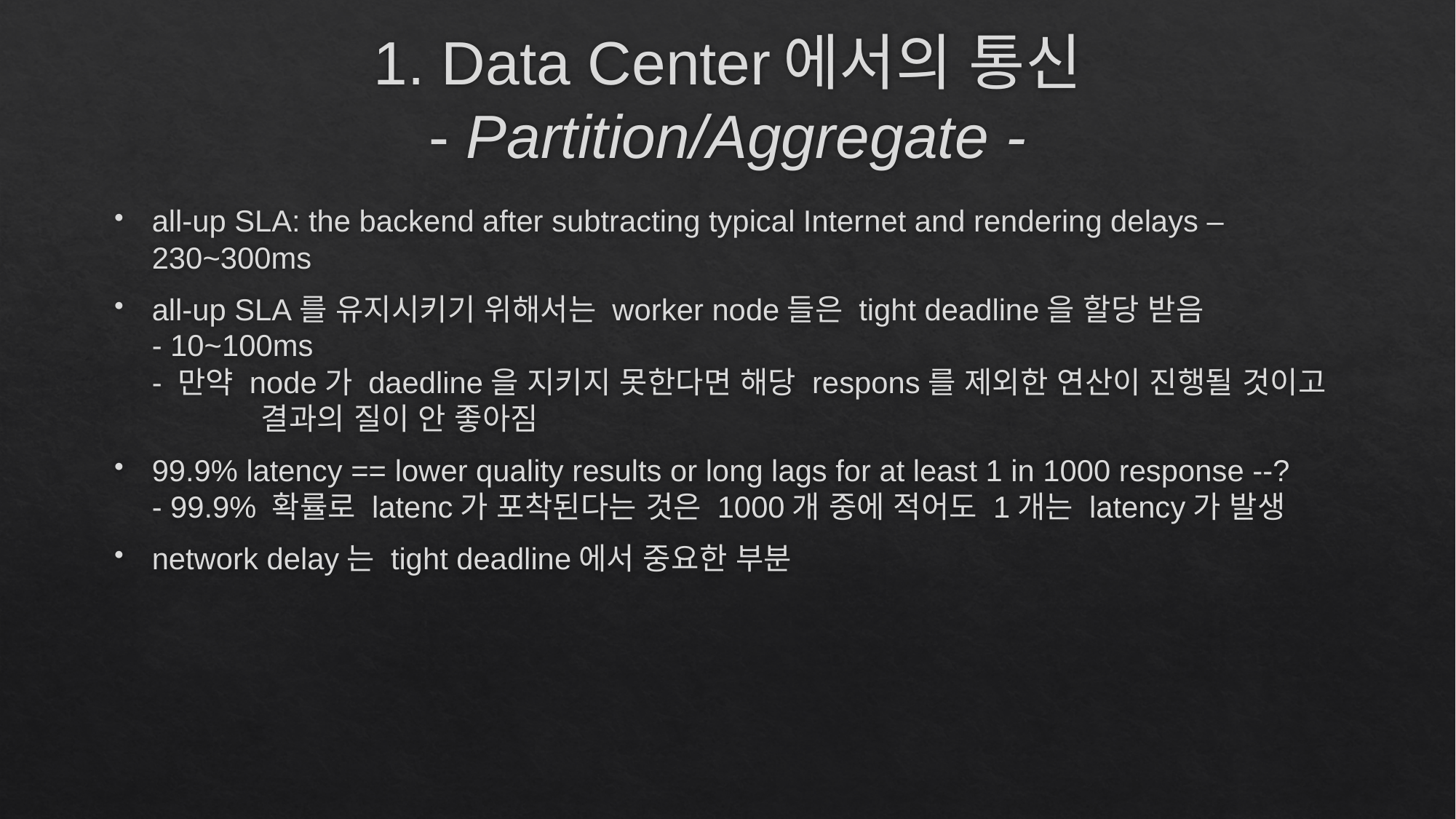

# 1. Data Center에서의 통신 - Partition/Aggregate -
all-up SLA: the backend after subtracting typical Internet and rendering delays – 230~300ms
all-up SLA를 유지시키기 위해서는 worker node들은 tight deadline을 할당 받음
- 10~100ms
- 만약 node가 daedline을 지키지 못한다면 해당 respons를 제외한 연산이 진행될 것이고
	결과의 질이 안 좋아짐
99.9% latency == lower quality results or long lags for at least 1 in 1000 response --?
- 99.9% 확률로 latenc가 포착된다는 것은 1000개 중에 적어도 1개는 latency가 발생
network delay는 tight deadline에서 중요한 부분